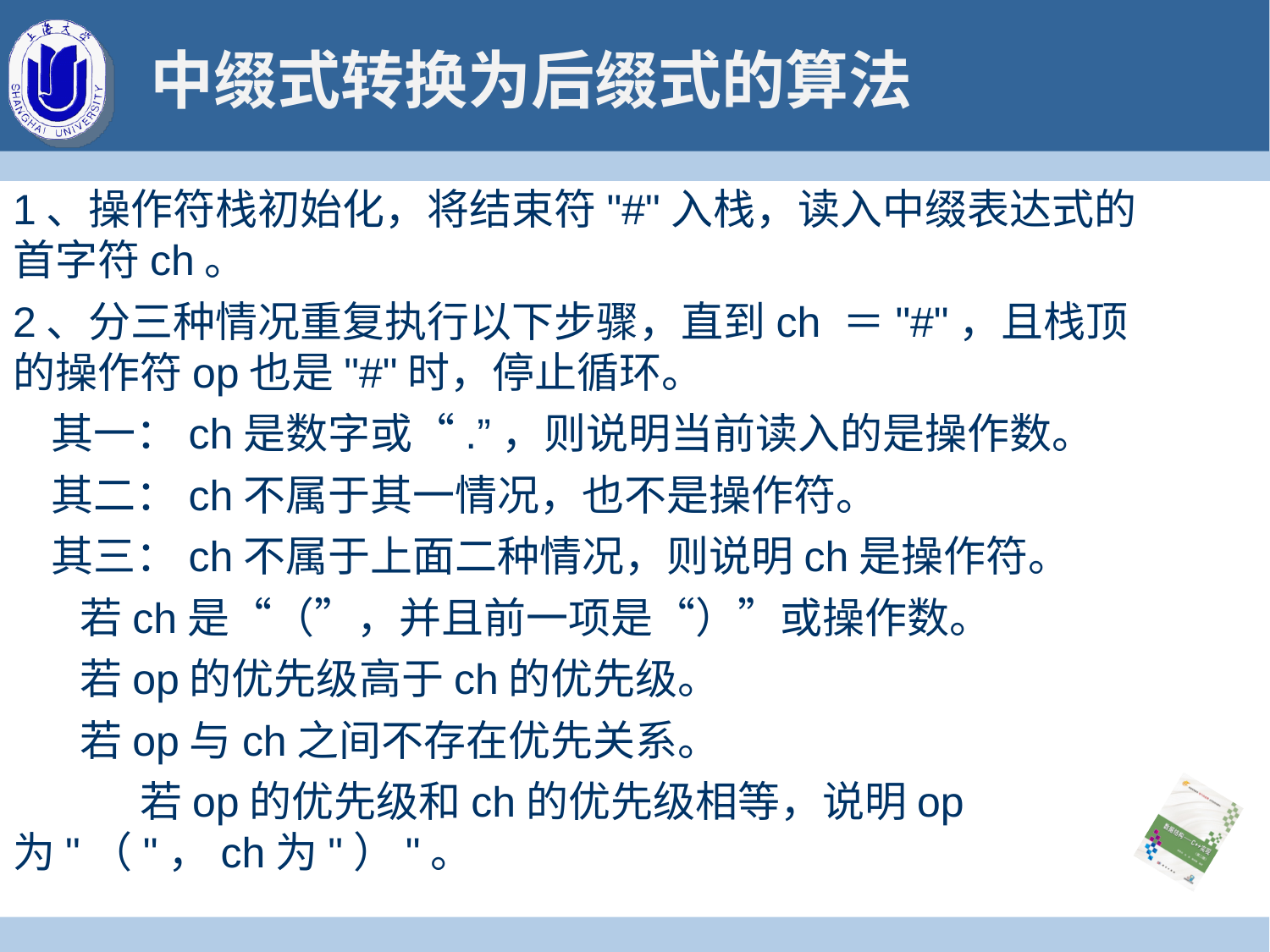

# 中缀式转换为后缀式的算法
1、操作符栈初始化，将结束符"#"入栈，读入中缀表达式的首字符ch。
2、分三种情况重复执行以下步骤，直到ch ＝"#"，且栈顶的操作符op也是"#"时，停止循环。
   其一：ch是数字或“.”，则说明当前读入的是操作数。
   其二：ch不属于其一情况，也不是操作符。
   其三：ch不属于上面二种情况，则说明ch是操作符。
      若ch是“（”，并且前一项是“）”或操作数。
      若op的优先级高于ch的优先级。
      若op与ch之间不存在优先关系。
	若op的优先级和ch的优先级相等，说明op为"（"，ch为"）"。